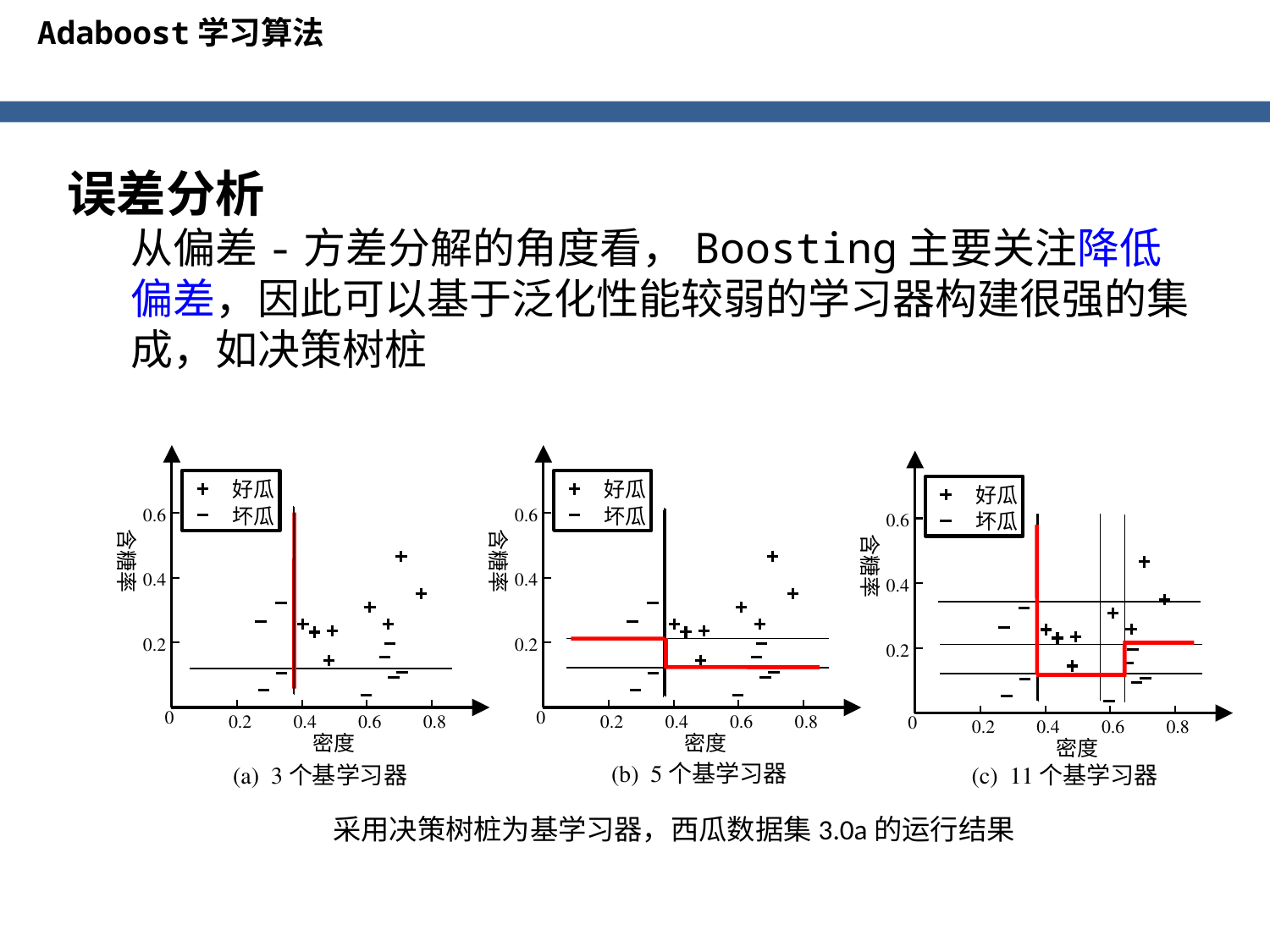

Adaboost学习算法
误差分析
从偏差-方差分解的角度看，Boosting主要关注降低偏差，因此可以基于泛化性能较弱的学习器构建很强的集成，如决策树桩

好瓜

坏瓜
好瓜

坏瓜
好瓜

坏瓜
0.6
0.6
0.6
含糖率
含糖率
含糖率
0.4
0.4
0.4
0.2
0.2
0.2
0
0
0.2
0.4
0.6
0.8
0.2
0.4
0.6
0.8
0
0.2
0.4
0.6
0.8
密度
密度
密度
(b)  5个基学习器
(a)  3个基学习器
(c)  11个基学习器
采用决策树桩为基学习器，西瓜数据集3.0a的运行结果